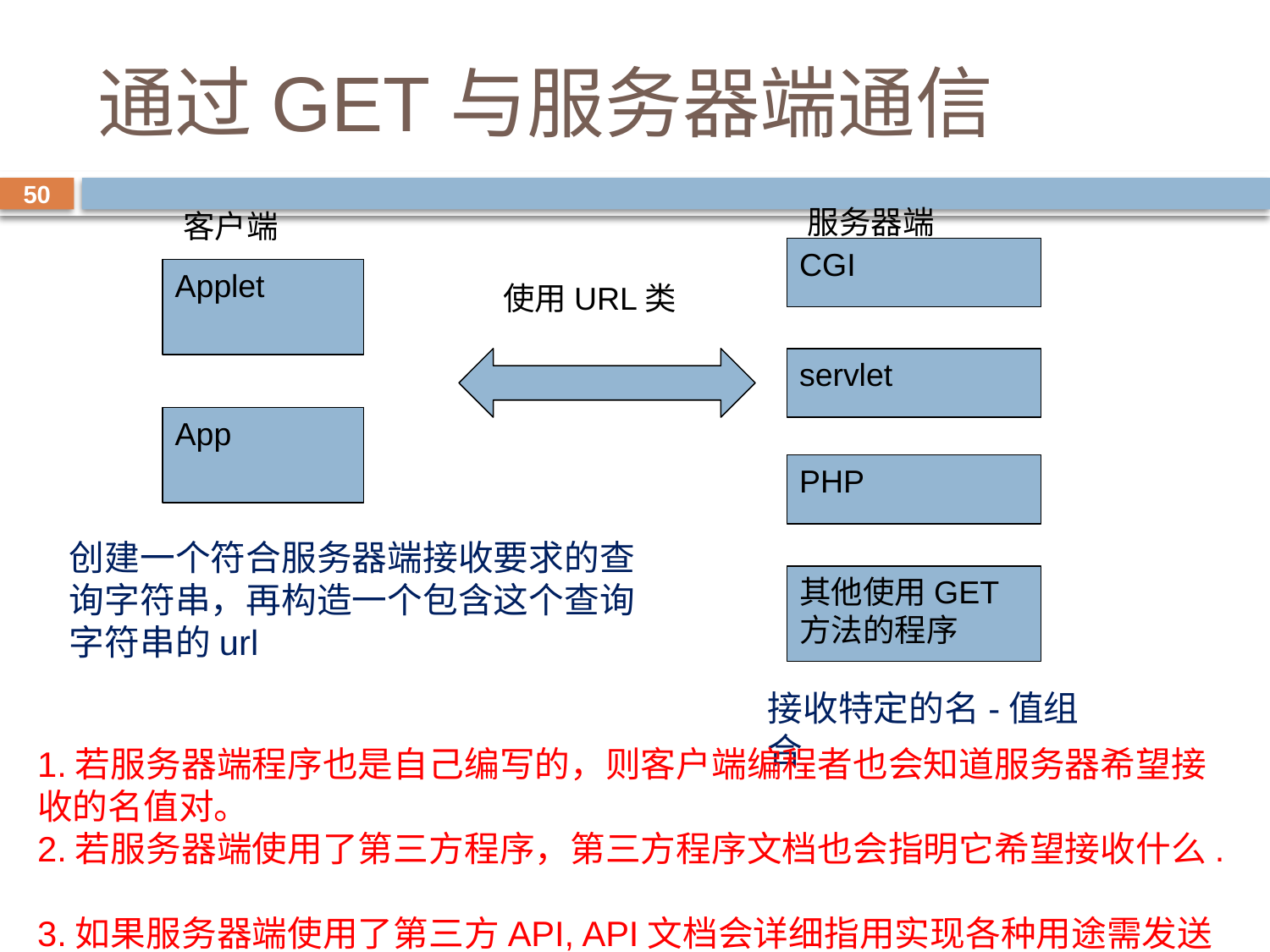

# 通过GET与服务器端通信
50
服务器端
客户端
CGI
Applet
使用URL类

servlet
App
PHP
创建一个符合服务器端接收要求的查询字符串，再构造一个包含这个查询字符串的url
其他使用GET方法的程序
接收特定的名-值组合
1.若服务器端程序也是自己编写的，则客户端编程者也会知道服务器希望接收的名值对。
2.若服务器端使用了第三方程序，第三方程序文档也会指明它希望接收什么.
3.如果服务器端使用了第三方API, API文档会详细指用实现各种用途需发送什么数据.